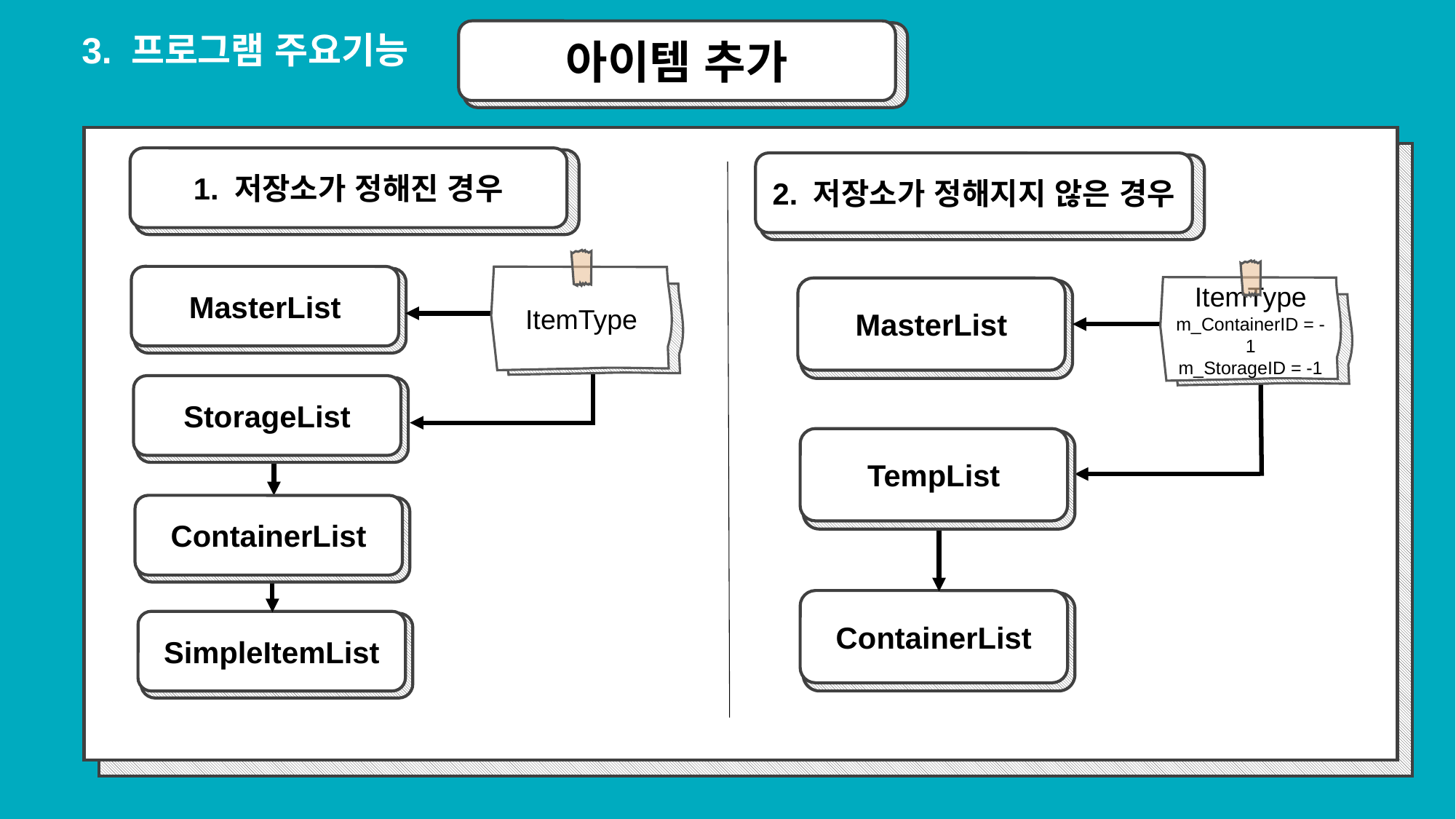

3. 프로그램 주요기능
아이템 추가

1. 저장소가 정해진 경우

2. 저장소가 정해지지 않은 경우

ItemType

ItemType
m_ContainerID = -1
m_StorageID = -1

MasterList

MasterList

StorageList

TempList

ContainerList

ContainerList

SimpleItemList